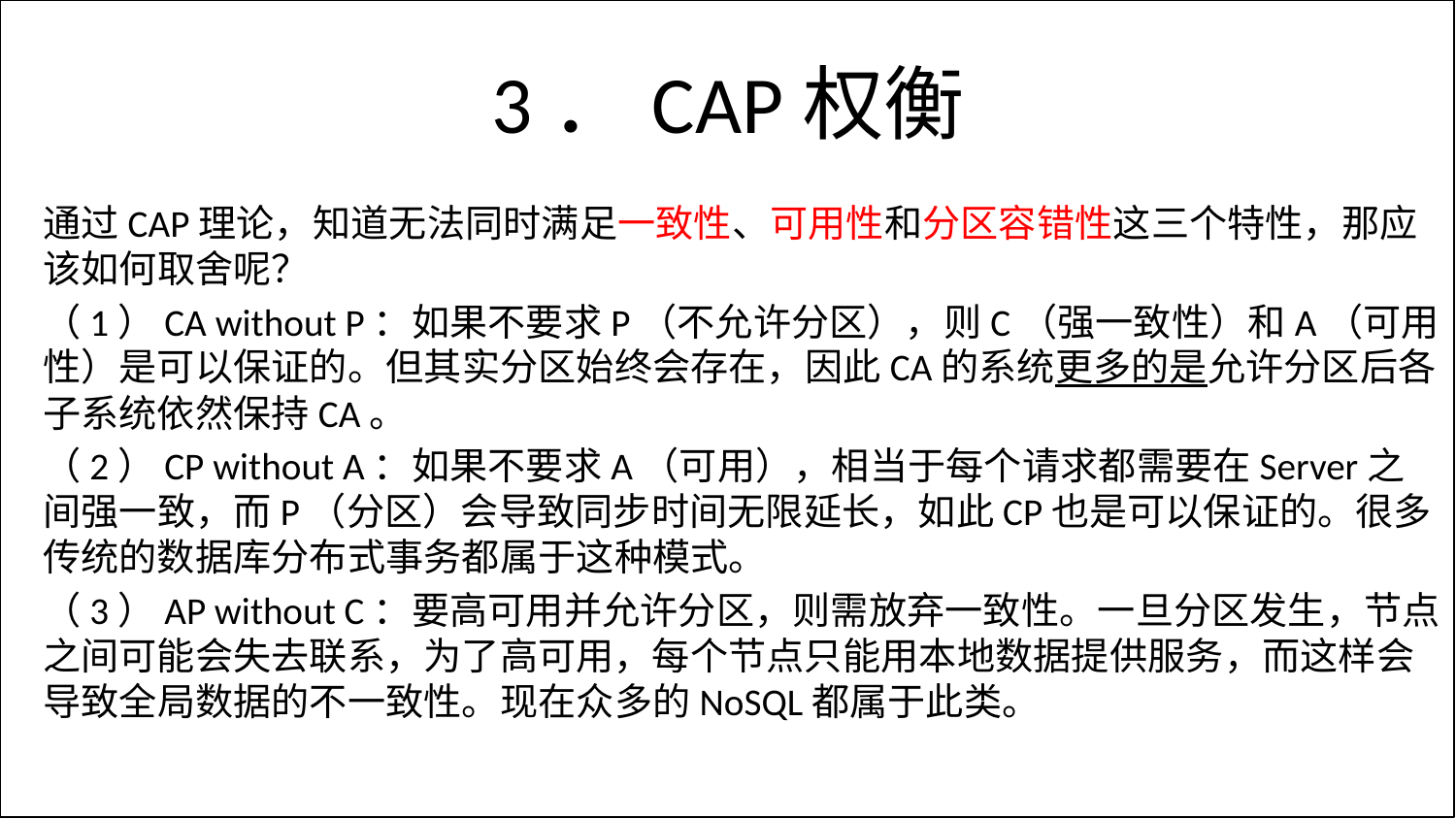

# 3．CAP权衡
通过CAP理论，知道无法同时满足一致性、可用性和分区容错性这三个特性，那应该如何取舍呢？
（1）CA without P：如果不要求P（不允许分区），则C（强一致性）和A（可用性）是可以保证的。但其实分区始终会存在，因此CA的系统更多的是允许分区后各子系统依然保持CA。
（2）CP without A：如果不要求A（可用），相当于每个请求都需要在Server之间强一致，而P（分区）会导致同步时间无限延长，如此CP也是可以保证的。很多传统的数据库分布式事务都属于这种模式。
（3）AP without C：要高可用并允许分区，则需放弃一致性。一旦分区发生，节点之间可能会失去联系，为了高可用，每个节点只能用本地数据提供服务，而这样会导致全局数据的不一致性。现在众多的NoSQL都属于此类。